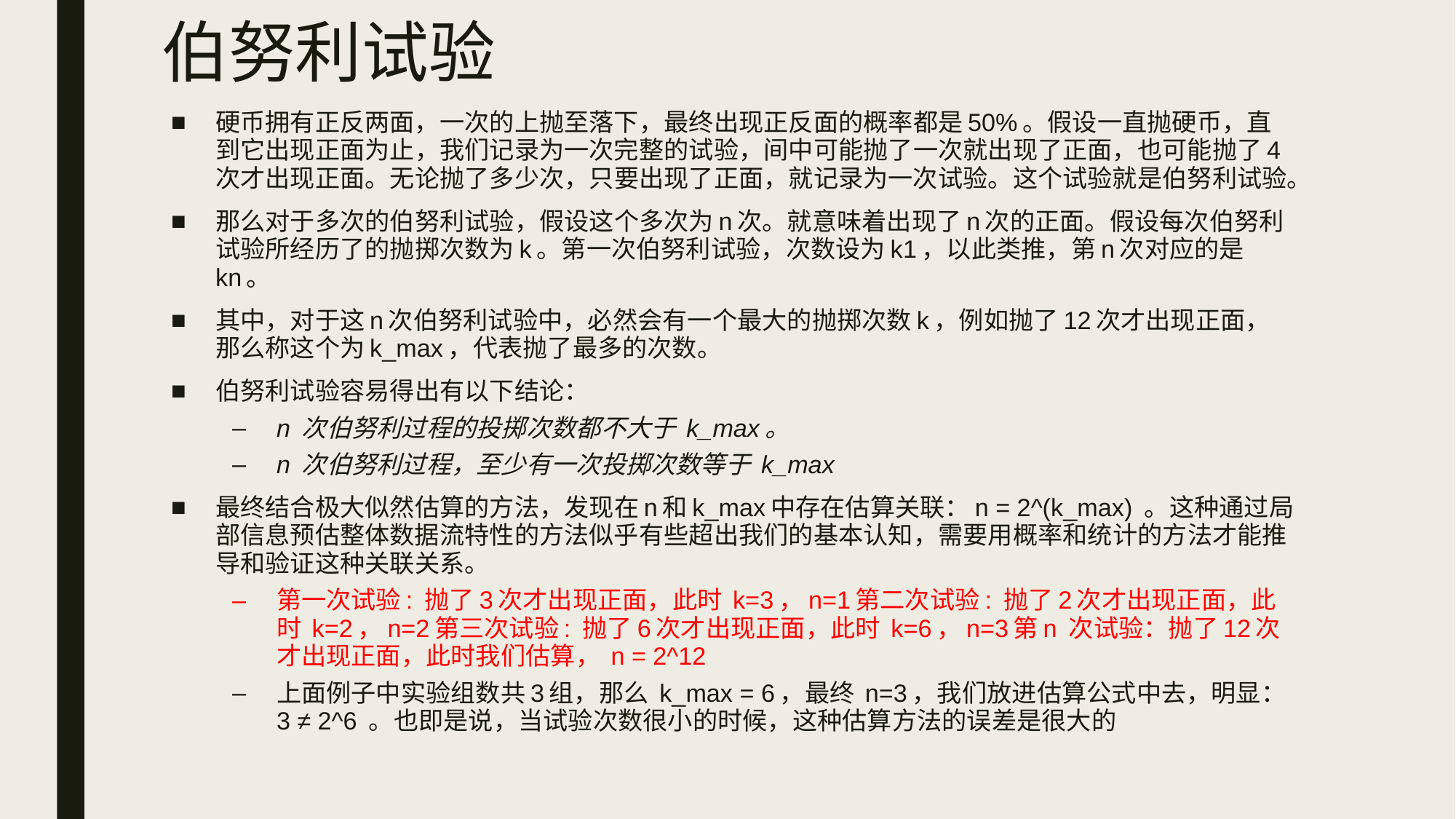

# 伯努利试验
硬币拥有正反两面，一次的上抛至落下，最终出现正反面的概率都是50%。假设一直抛硬币，直到它出现正面为止，我们记录为一次完整的试验，间中可能抛了一次就出现了正面，也可能抛了4次才出现正面。无论抛了多少次，只要出现了正面，就记录为一次试验。这个试验就是伯努利试验。
那么对于多次的伯努利试验，假设这个多次为n次。就意味着出现了n次的正面。假设每次伯努利试验所经历了的抛掷次数为k。第一次伯努利试验，次数设为k1，以此类推，第n次对应的是kn。
其中，对于这n次伯努利试验中，必然会有一个最大的抛掷次数k，例如抛了12次才出现正面，那么称这个为k_max，代表抛了最多的次数。
伯努利试验容易得出有以下结论：
n 次伯努利过程的投掷次数都不大于 k_max。
n 次伯努利过程，至少有一次投掷次数等于 k_max
最终结合极大似然估算的方法，发现在n和k_max中存在估算关联：n = 2^(k_max) 。这种通过局部信息预估整体数据流特性的方法似乎有些超出我们的基本认知，需要用概率和统计的方法才能推导和验证这种关联关系。
第一次试验: 抛了3次才出现正面，此时 k=3，n=1第二次试验: 抛了2次才出现正面，此时 k=2，n=2第三次试验: 抛了6次才出现正面，此时 k=6，n=3第n 次试验：抛了12次才出现正面，此时我们估算， n = 2^12
上面例子中实验组数共3组，那么 k_max = 6，最终 n=3，我们放进估算公式中去，明显： 3 ≠ 2^6 。也即是说，当试验次数很小的时候，这种估算方法的误差是很大的